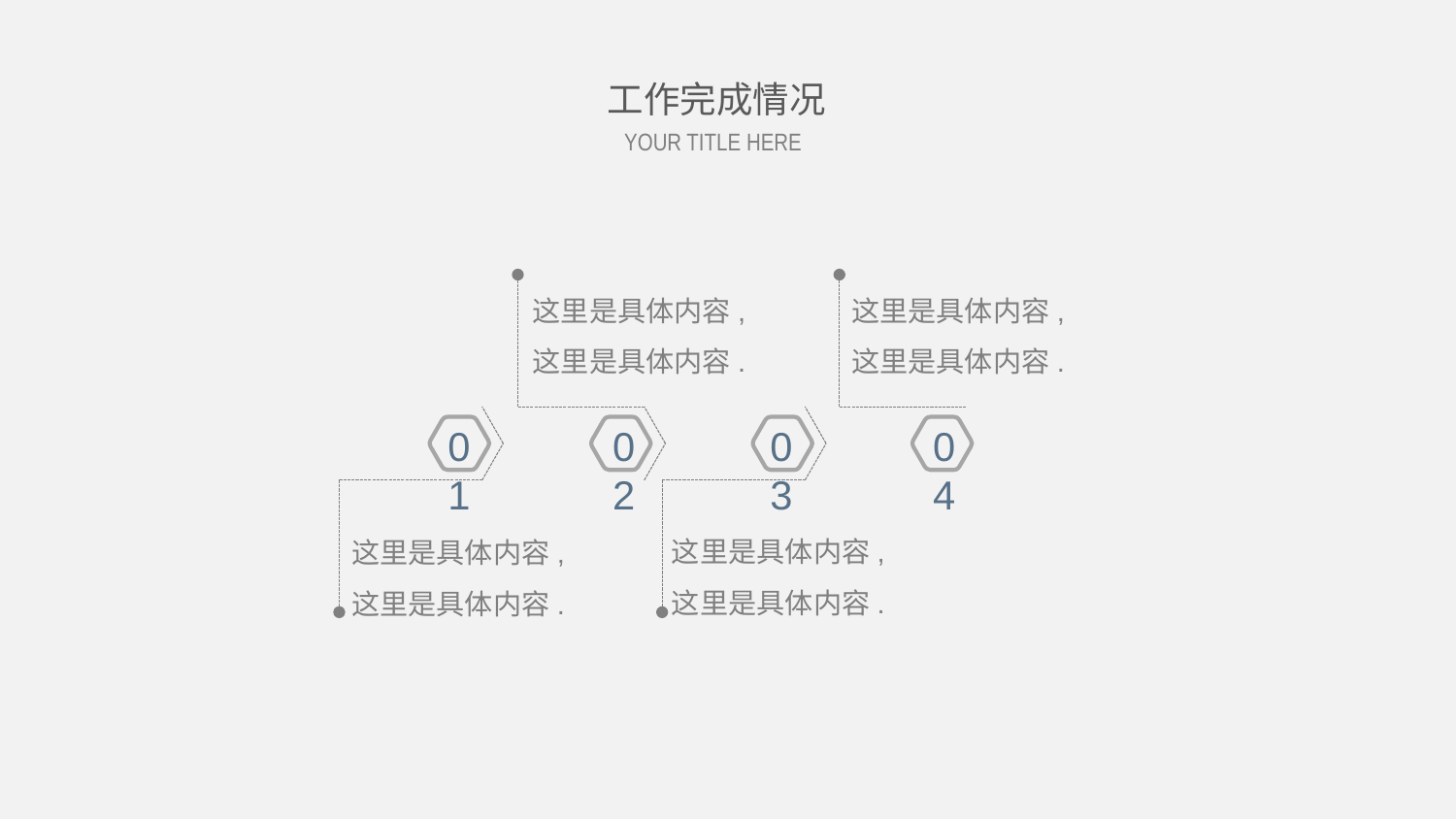

工作完成情况
YOUR TITLE HERE
这里是具体内容,这里是具体内容.
这里是具体内容,这里是具体内容.
01

02

03

04

这里是具体内容,这里是具体内容.
这里是具体内容,这里是具体内容.